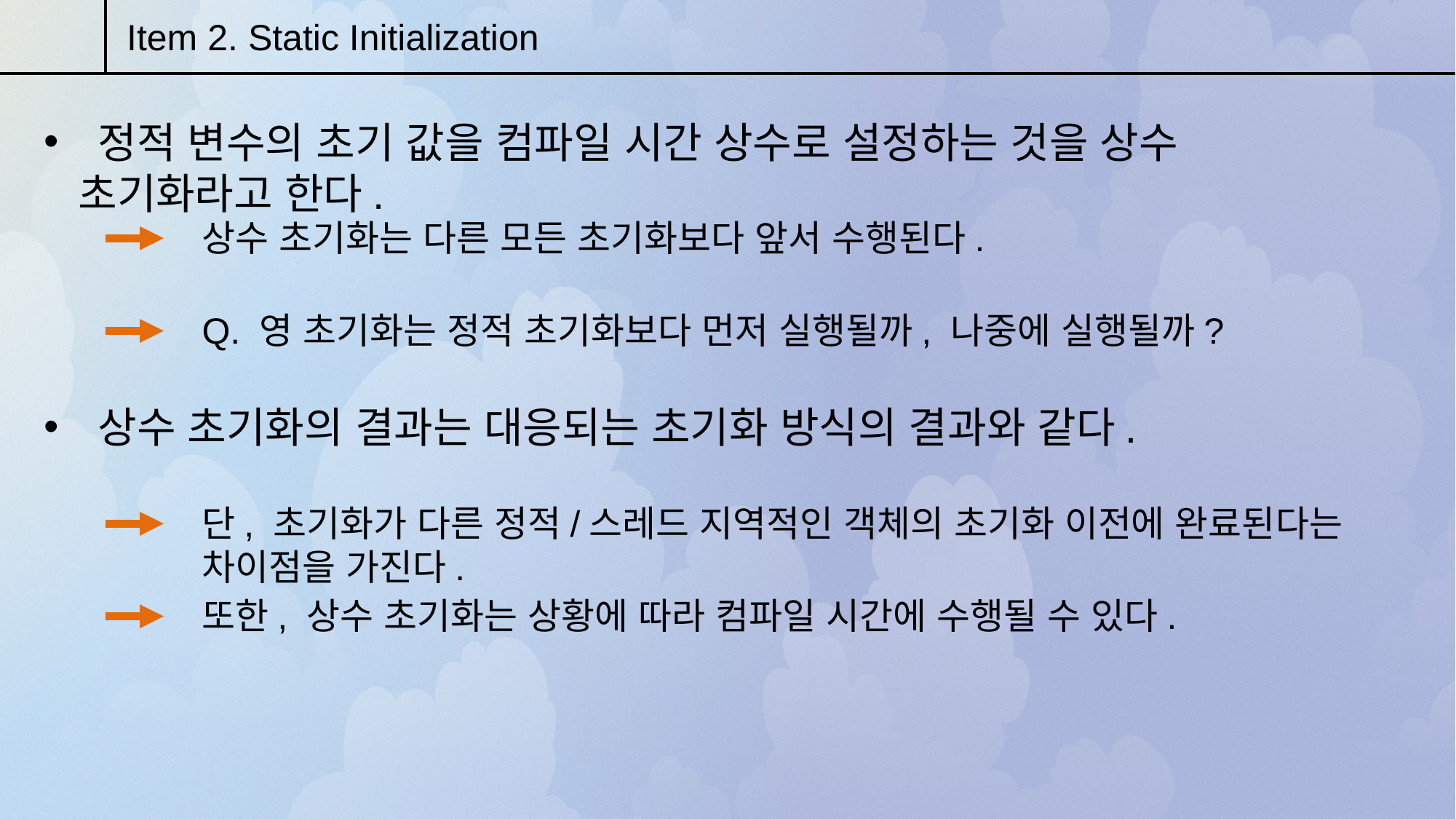

Item 2. Static Initialization
 정적 변수의 초기 값을 컴파일 시간 상수로 설정하는 것을 상수 초기화라고 한다.
상수 초기화는 다른 모든 초기화보다 앞서 수행된다.
Q. 영 초기화는 정적 초기화보다 먼저 실행될까, 나중에 실행될까?
 상수 초기화의 결과는 대응되는 초기화 방식의 결과와 같다.
단, 초기화가 다른 정적/스레드 지역적인 객체의 초기화 이전에 완료된다는 차이점을 가진다.
또한, 상수 초기화는 상황에 따라 컴파일 시간에 수행될 수 있다.